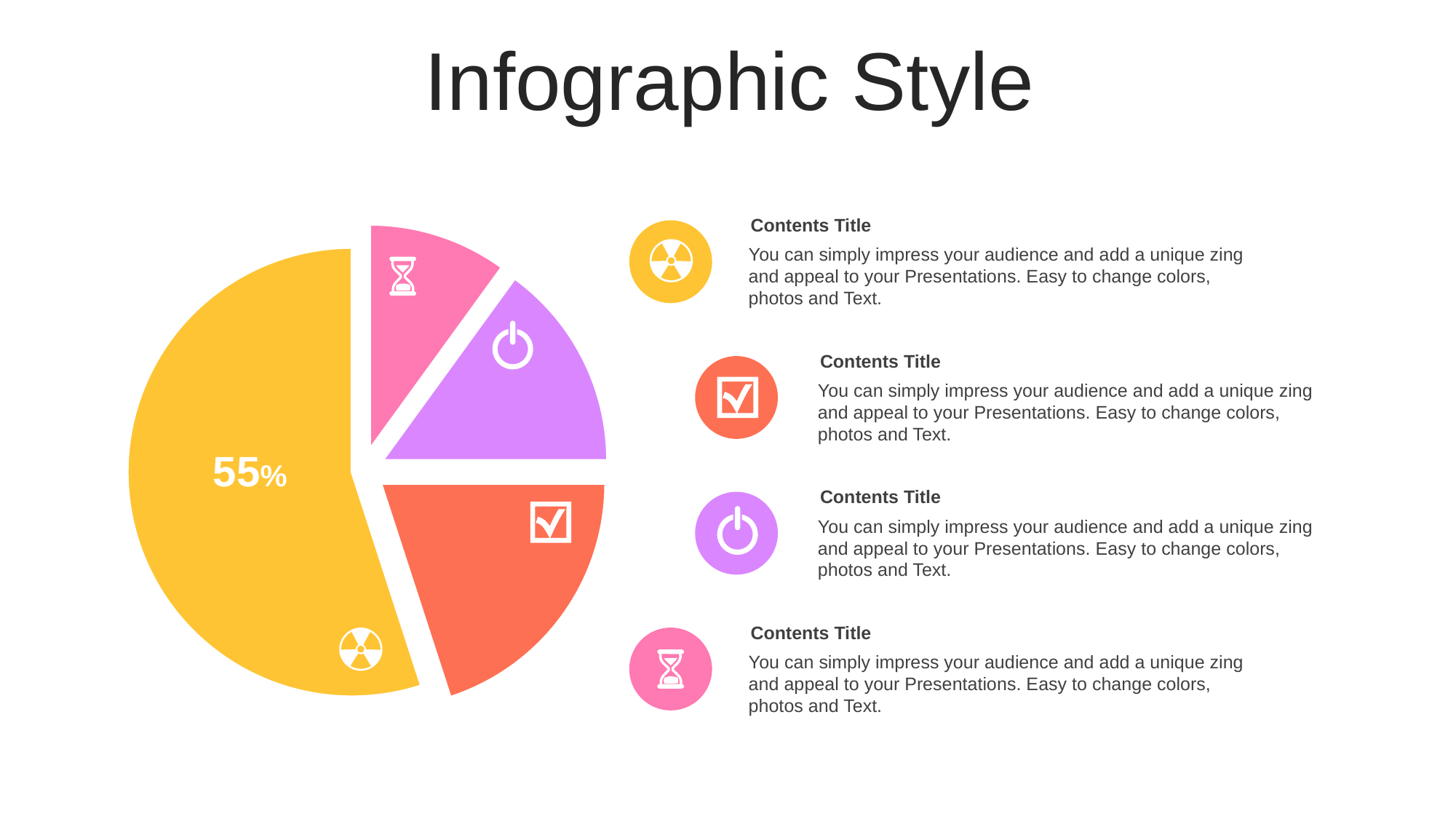

Infographic Style
Contents Title
You can simply impress your audience and add a unique zing and appeal to your Presentations. Easy to change colors, photos and Text.

### Chart

| Category | 판매 |
|---|---|
| 1분기 | 10.0 |
| 2분기 | 15.0 |
| 3분기 | 20.0 |
| 4분기 | 55.0 |

Contents Title
You can simply impress your audience and add a unique zing and appeal to your Presentations. Easy to change colors, photos and Text.

55%
Contents Title
You can simply impress your audience and add a unique zing and appeal to your Presentations. Easy to change colors, photos and Text.

Contents Title
You can simply impress your audience and add a unique zing and appeal to your Presentations. Easy to change colors, photos and Text.